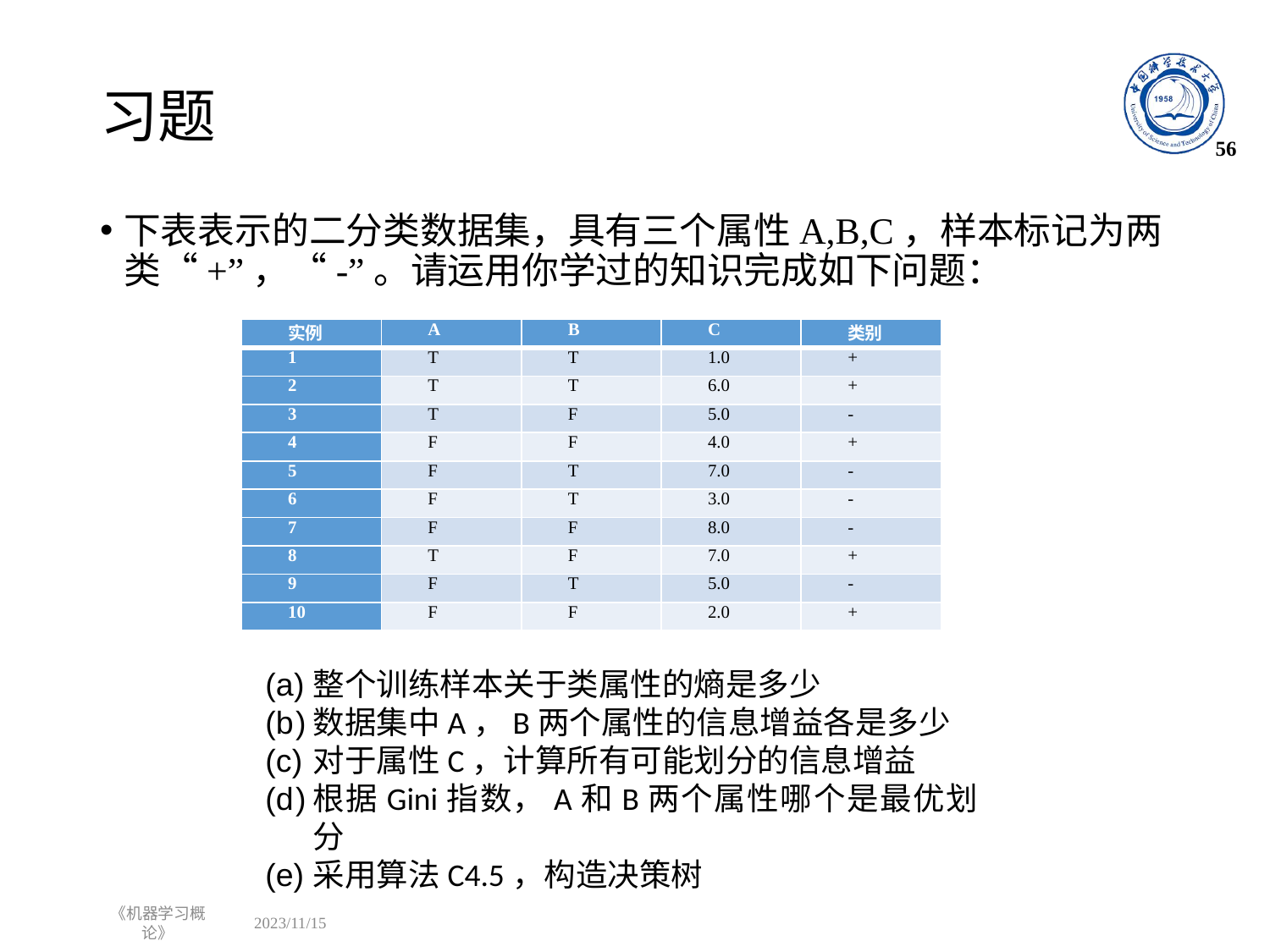

# 习题
56
下表表示的二分类数据集，具有三个属性A,B,C，样本标记为两类“+”，“-”。请运用你学过的知识完成如下问题：
| 实例 | A | B | C | 类别 |
| --- | --- | --- | --- | --- |
| 1 | T | T | 1.0 | + |
| 2 | T | T | 6.0 | + |
| 3 | T | F | 5.0 | - |
| 4 | F | F | 4.0 | + |
| 5 | F | T | 7.0 | - |
| 6 | F | T | 3.0 | - |
| 7 | F | F | 8.0 | - |
| 8 | T | F | 7.0 | + |
| 9 | F | T | 5.0 | - |
| 10 | F | F | 2.0 | + |
整个训练样本关于类属性的熵是多少
数据集中A，B两个属性的信息增益各是多少
对于属性C，计算所有可能划分的信息增益
根据Gini指数，A和B两个属性哪个是最优划分
采用算法C4.5，构造决策树
《机器学习概论》
2023/11/15